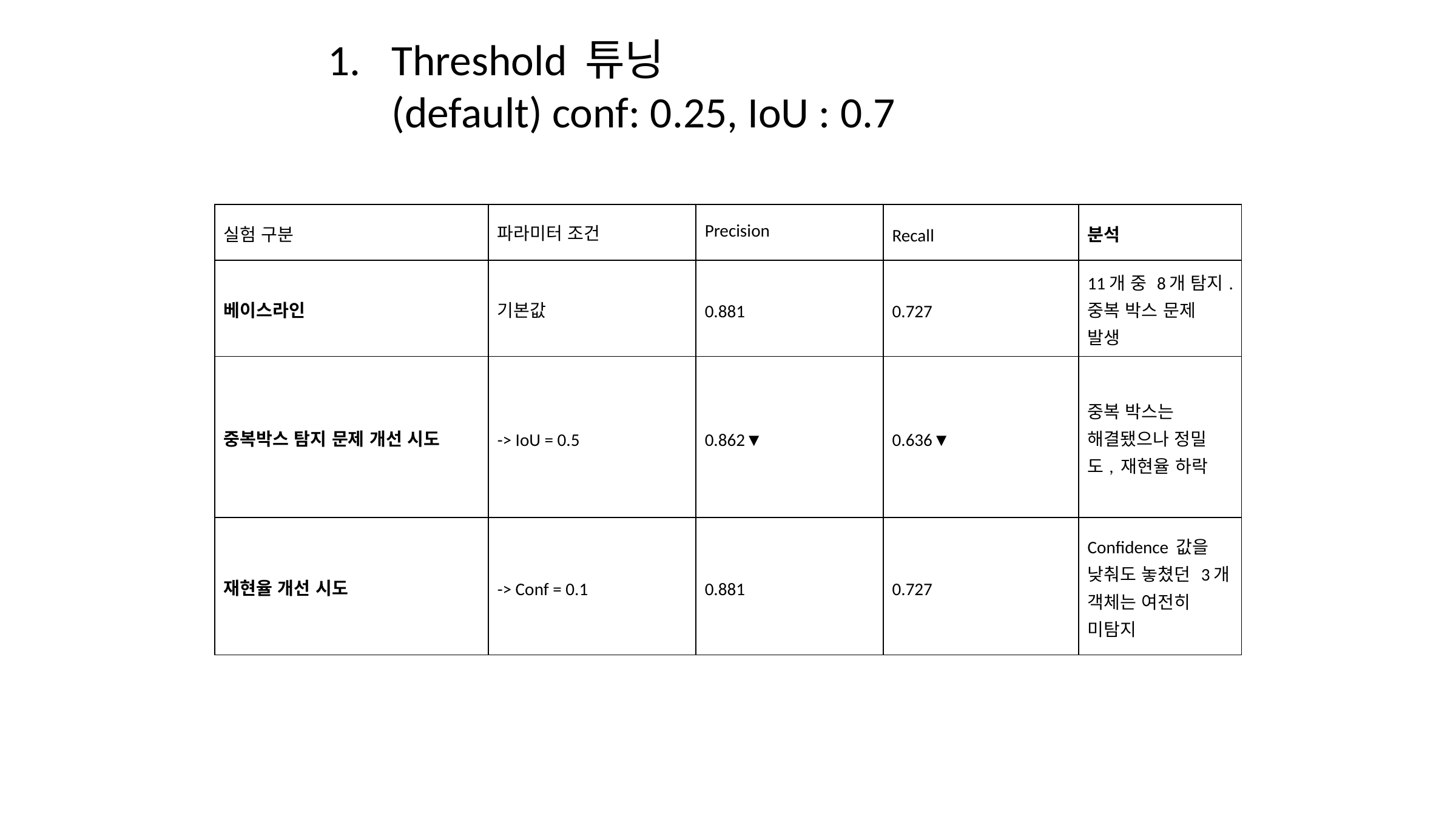

# Threshold 튜닝 (default) conf: 0.25, IoU : 0.7

| 실험 구분 | 파라미터 조건 | Precision | Recall | 분석 |
| --- | --- | --- | --- | --- |
| 베이스라인 | 기본값 | 0.881 | 0.727 | 11개 중 8개 탐지. 중복 박스 문제 발생 |
| 중복박스 탐지 문제 개선 시도 | -> IoU = 0.5 | 0.862▼ | 0.636▼ | 중복 박스는 해결됐으나 정밀도, 재현율 하락 |
| 재현율 개선 시도 | -> Conf = 0.1 | 0.881 | 0.727 | Confidence 값을 낮춰도 놓쳤던 3개 객체는 여전히 미탐지 |